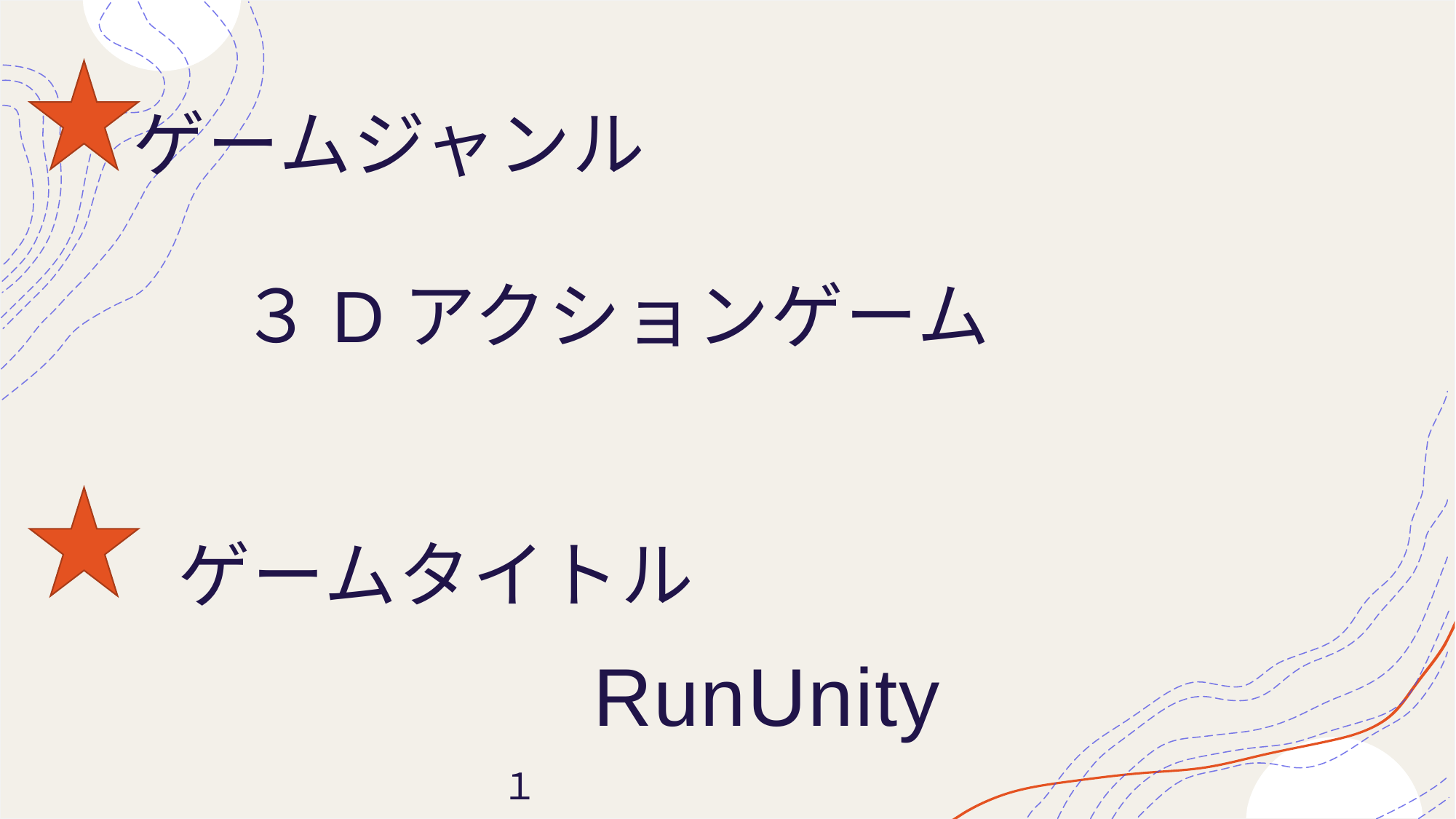

ゲームジャンル
            ３Dアクションゲーム

　　  ゲームタイトル
　　　　　　 　   RunUnity
                                                  １

#